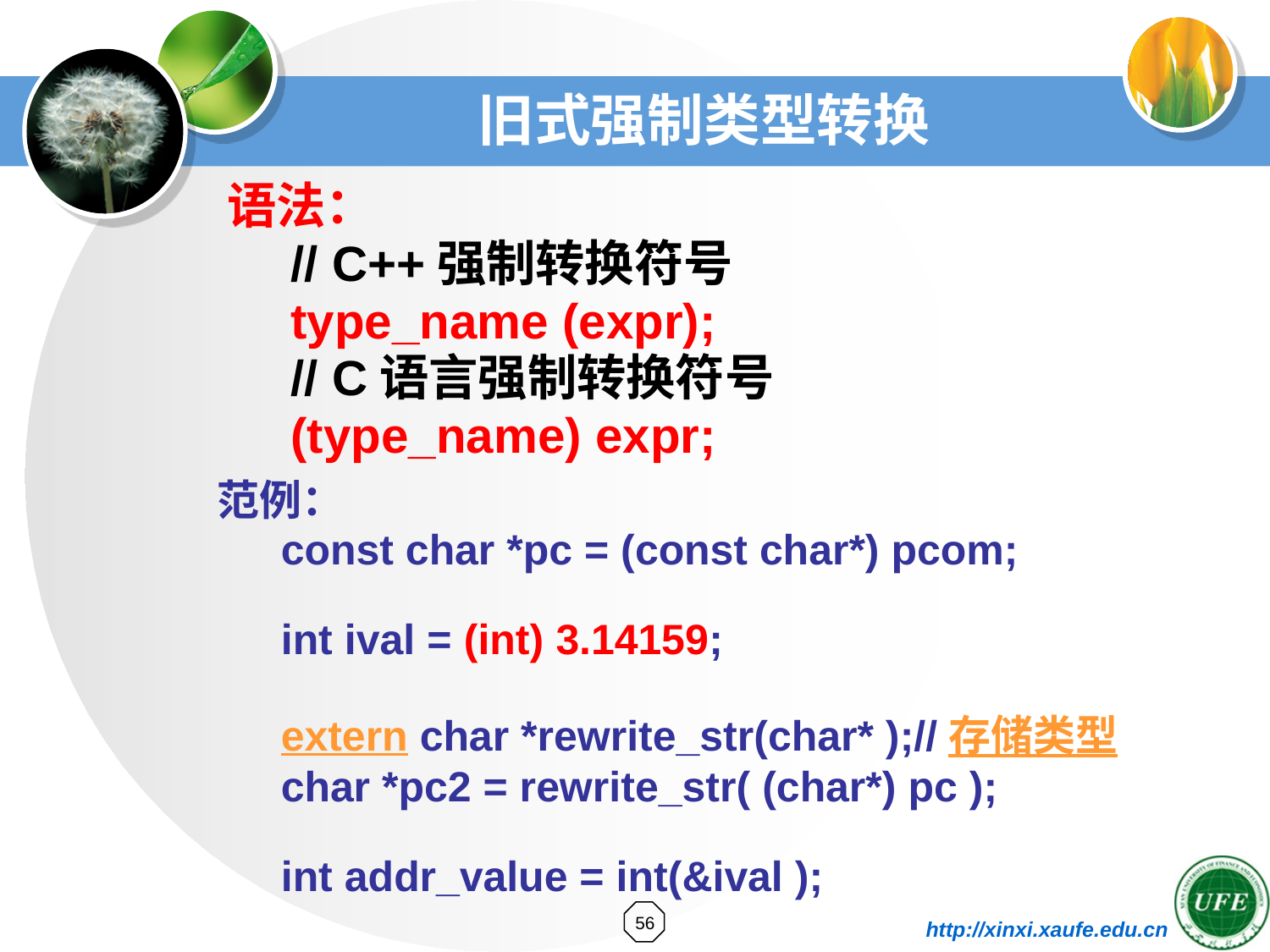

# 旧式强制类型转换
语法：
// C++强制转换符号
type_name (expr);
// C语言强制转换符号
(type_name) expr;
范例：
const char *pc = (const char*) pcom;
int ival = (int) 3.14159;
extern char *rewrite_str(char* );//存储类型
char *pc2 = rewrite_str( (char*) pc );
int addr_value = int(&ival );
56
http://xinxi.xaufe.edu.cn